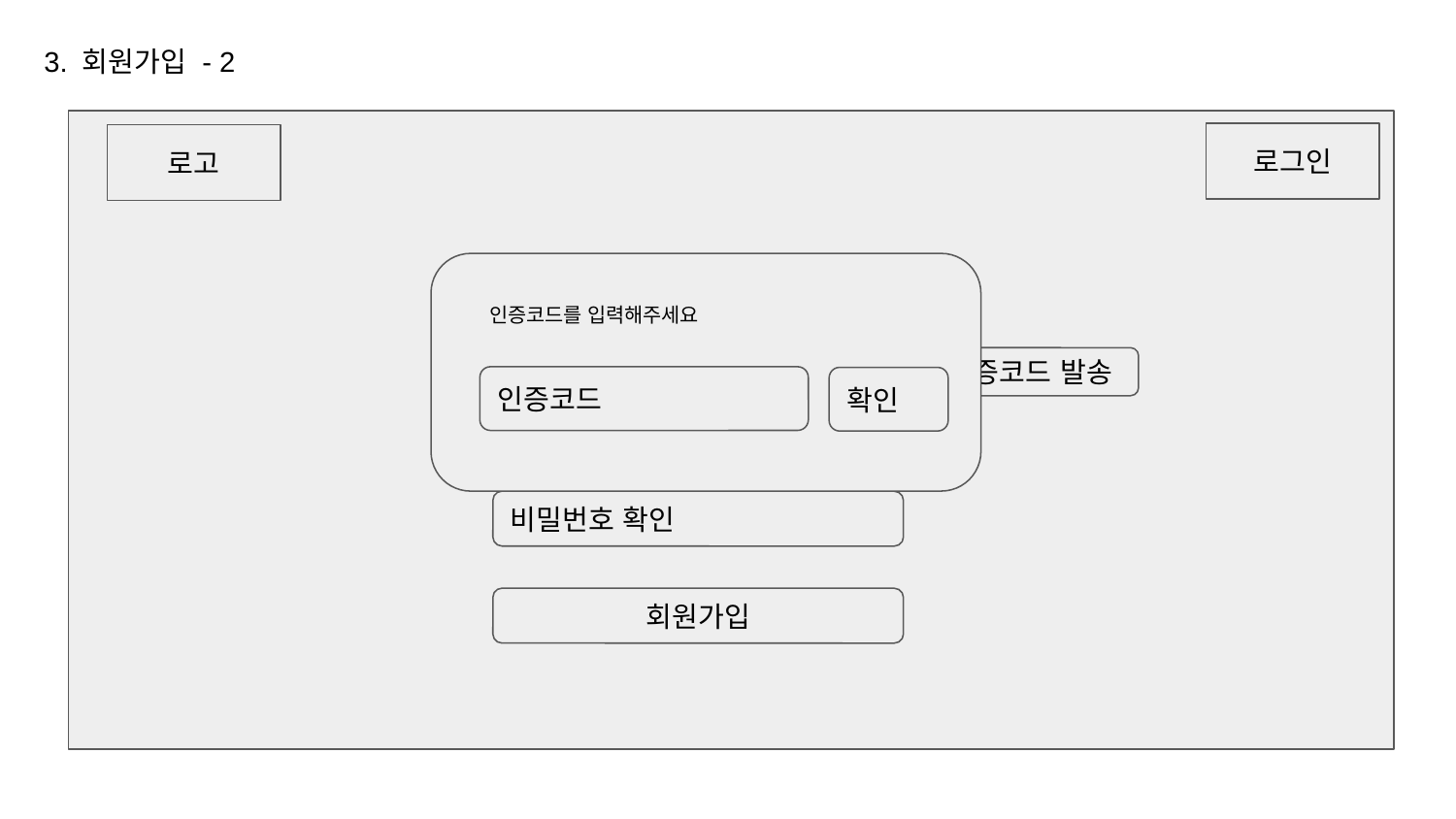

3. 회원가입 - 2

로그인
로고

회원가입
인증코드를 입력해주세요
이메일(example@gmail.com)
인증코드 발송
인증코드
확인
비밀번호
비밀번호 확인
회원가입